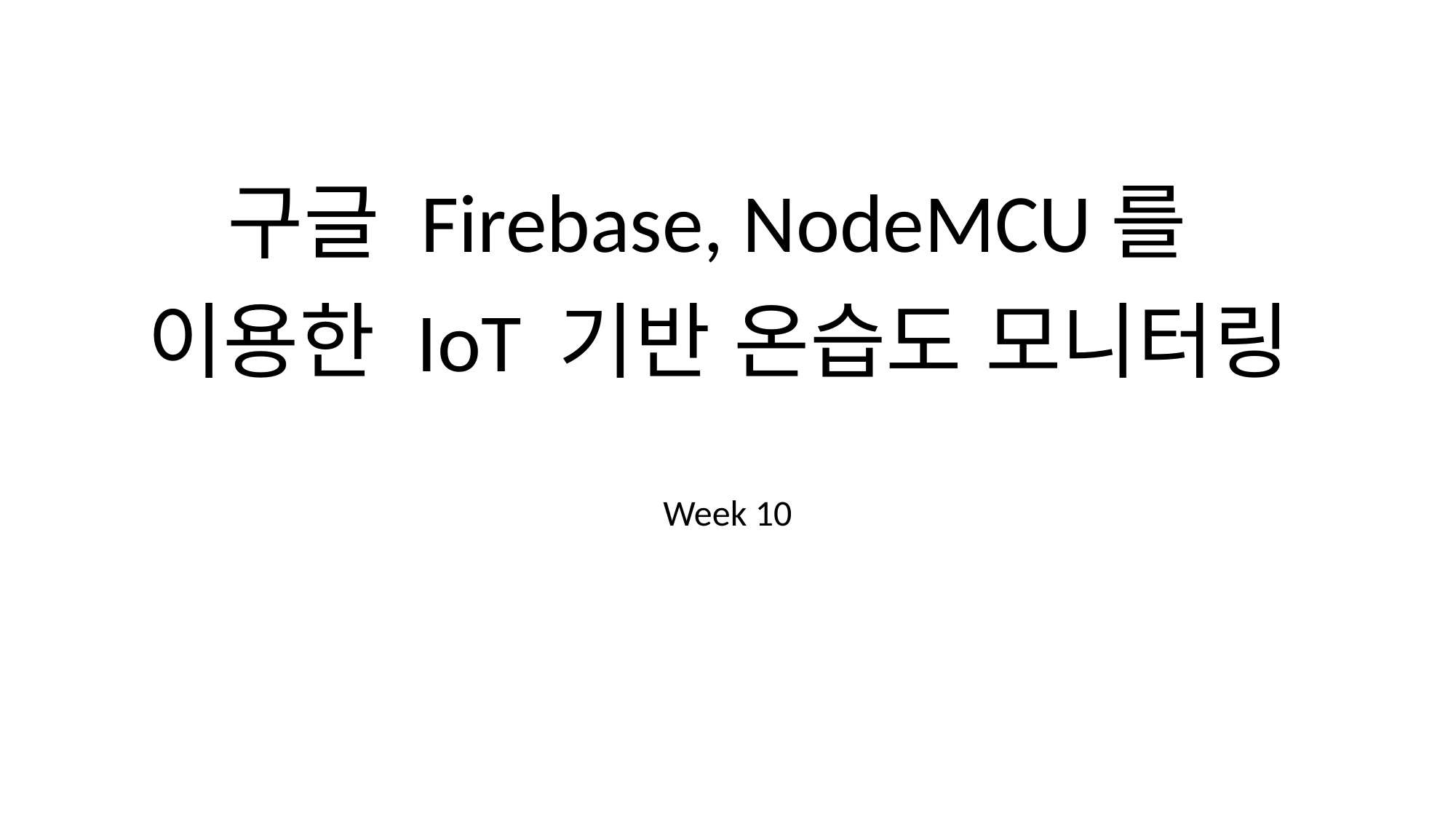

# 구글 Firebase, NodeMCU를 이용한 IoT 기반 온습도 모니터링

Week 10